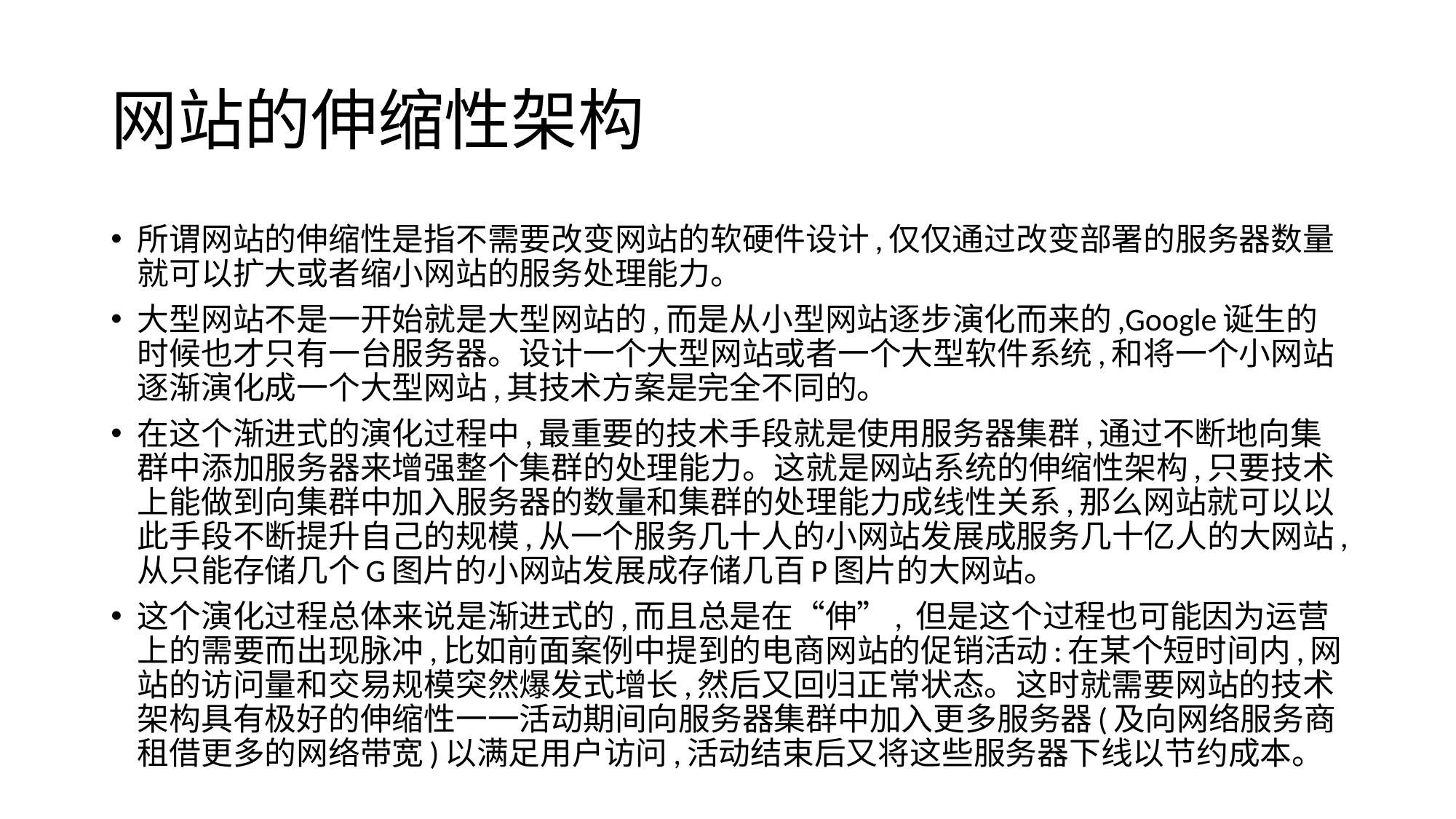

# 网站的伸缩性架构
所谓网站的伸缩性是指不需要改变网站的软硬件设计,仅仅通过改变部署的服务器数量就可以扩大或者缩小网站的服务处理能力。
大型网站不是一开始就是大型网站的,而是从小型网站逐步演化而来的,Google诞生的时候也才只有一台服务器。设计一个大型网站或者一个大型软件系统,和将一个小网站逐渐演化成一个大型网站,其技术方案是完全不同的。
在这个渐进式的演化过程中,最重要的技术手段就是使用服务器集群,通过不断地向集群中添加服务器来增强整个集群的处理能力。这就是网站系统的伸缩性架构,只要技术上能做到向集群中加入服务器的数量和集群的处理能力成线性关系,那么网站就可以以此手段不断提升自己的规模,从一个服务几十人的小网站发展成服务几十亿人的大网站,从只能存储几个G图片的小网站发展成存储几百P图片的大网站。
这个演化过程总体来说是渐进式的,而且总是在“伸”, 但是这个过程也可能因为运营上的需要而出现脉冲,比如前面案例中提到的电商网站的促销活动:在某个短时间内,网站的访问量和交易规模突然爆发式增长,然后又回归正常状态。这时就需要网站的技术架构具有极好的伸缩性一一活动期间向服务器集群中加入更多服务器(及向网络服务商租借更多的网络带宽)以满足用户访问,活动结束后又将这些服务器下线以节约成本。